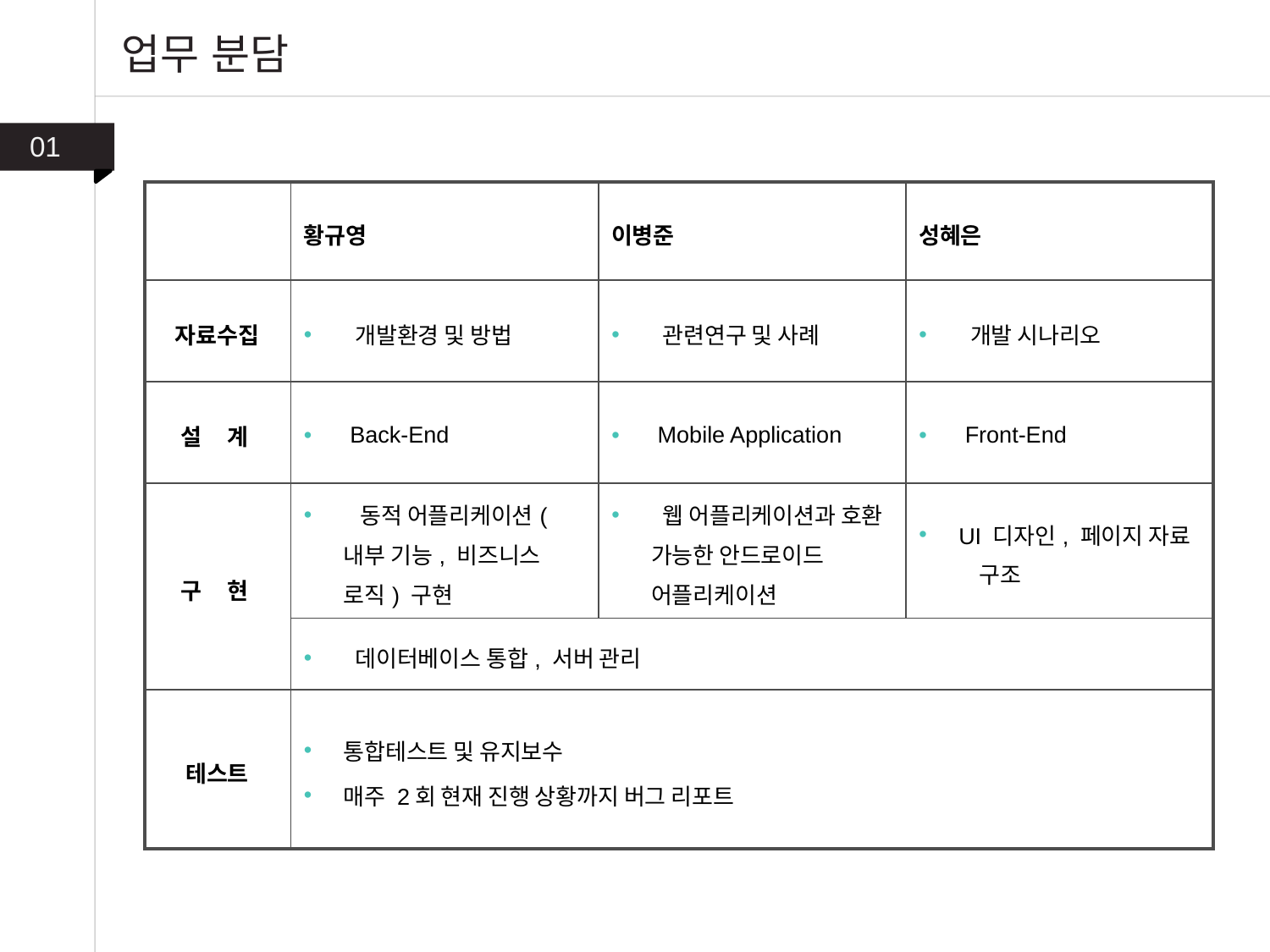

업무 분담
01

|  | 황규영 | 이병준 | 성혜은 |
| --- | --- | --- | --- |
| 자료수집 | 개발환경 및 방법 | 관련연구 및 사례 | 개발 시나리오 |
| 설 계 | Back-End | Mobile Application | Front-End |
| 구 현 | 동적 어플리케이션(내부 기능, 비즈니스 로직) 구현 | 웹 어플리케이션과 호환 가능한 안드로이드 어플리케이션 | UI 디자인, 페이지 자료 구조 |
|  | 데이터베이스 통합, 서버 관리 |  |  |
| 테스트 | 통합테스트 및 유지보수 매주 2회 현재 진행 상황까지 버그 리포트 |  |  |